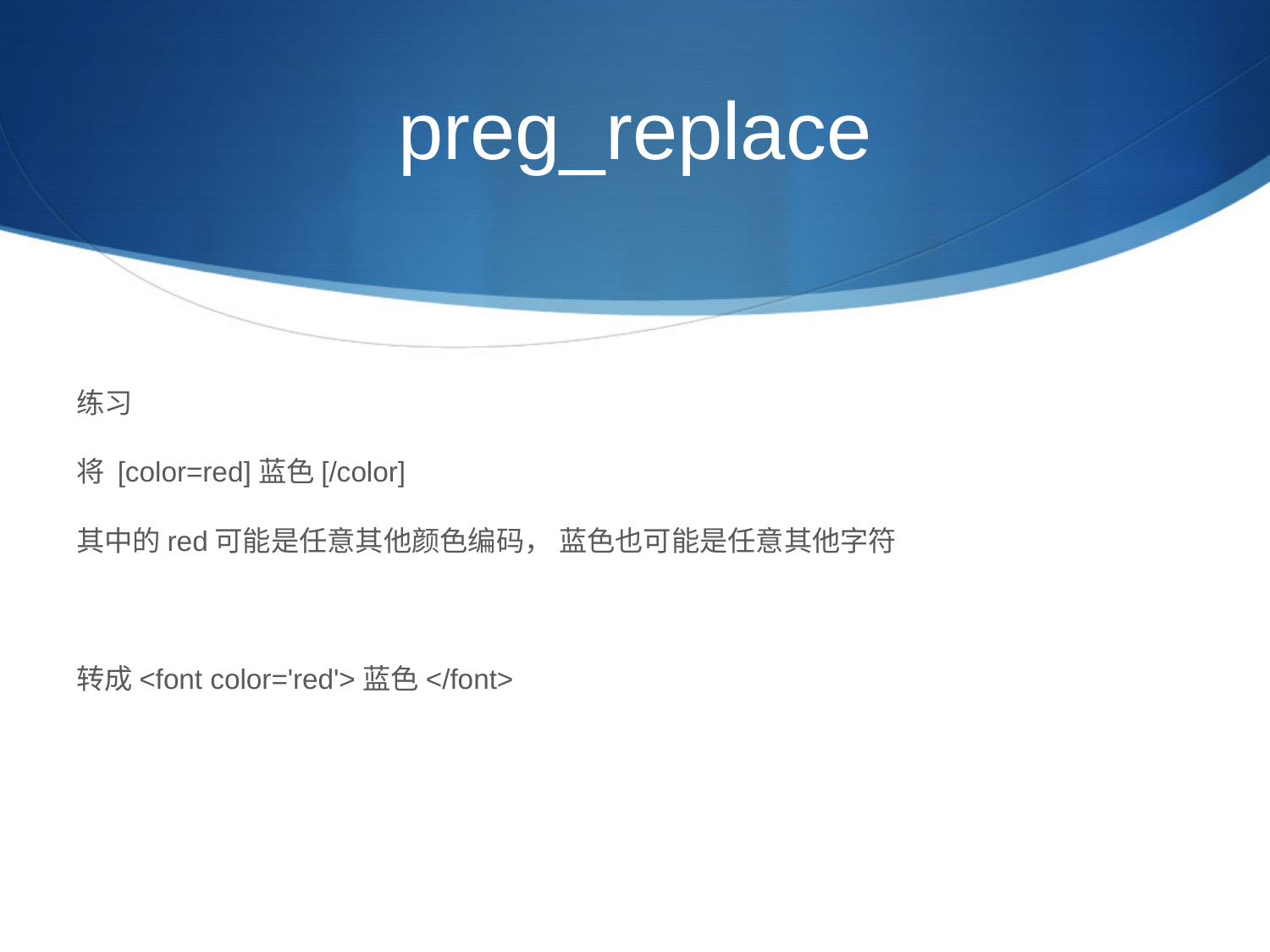

# preg_replace

练习
将 [color=red]蓝色[/color]
其中的red可能是任意其他颜色编码， 蓝色也可能是任意其他字符

转成<font color='red'>蓝色</font>